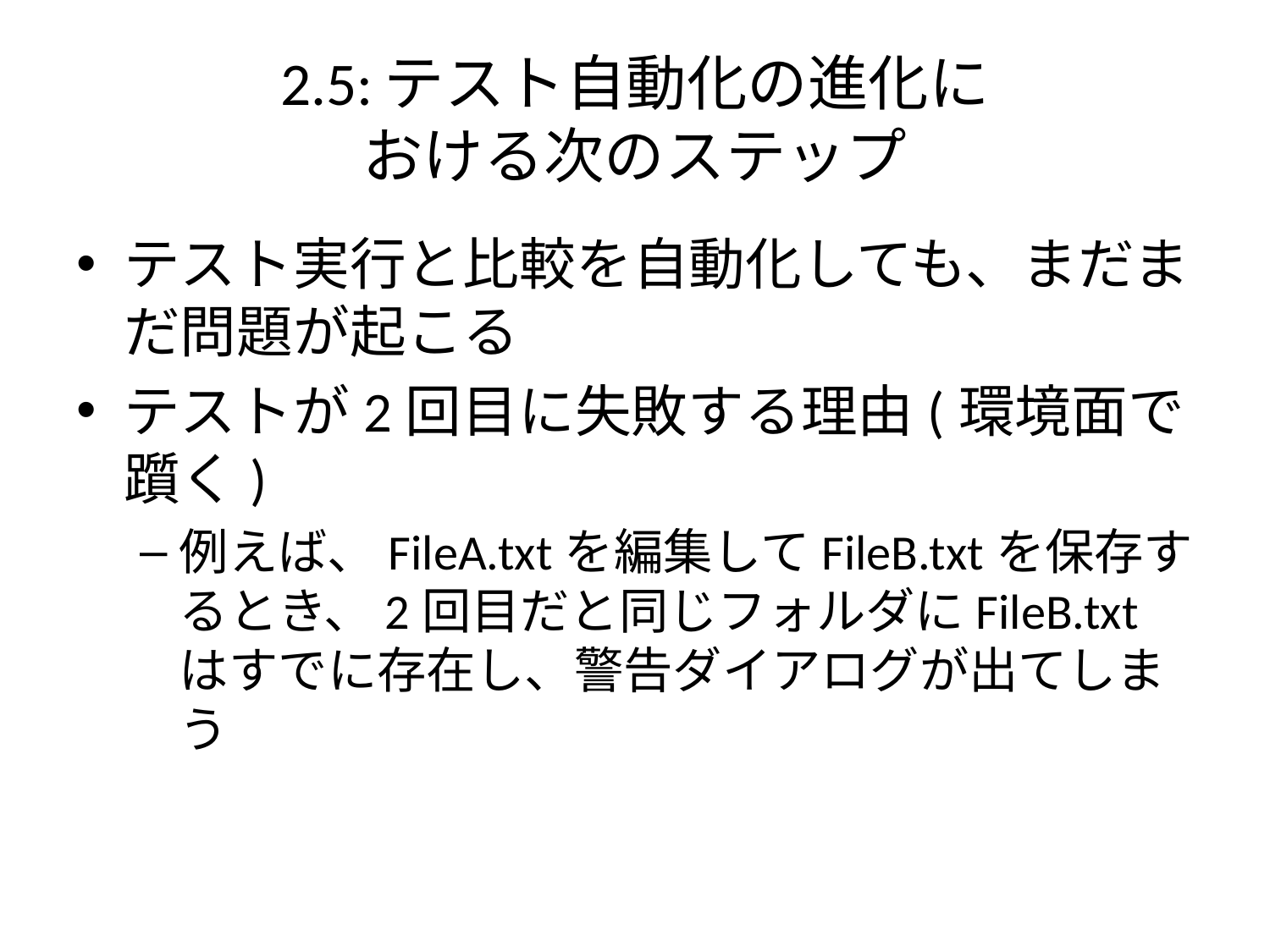

# 2.5:テスト自動化の進化に おける次のステップ
テスト実行と比較を自動化しても、まだまだ問題が起こる
テストが2回目に失敗する理由(環境面で躓く)
例えば、FileA.txtを編集してFileB.txtを保存するとき、2回目だと同じフォルダにFileB.txtはすでに存在し、警告ダイアログが出てしまう